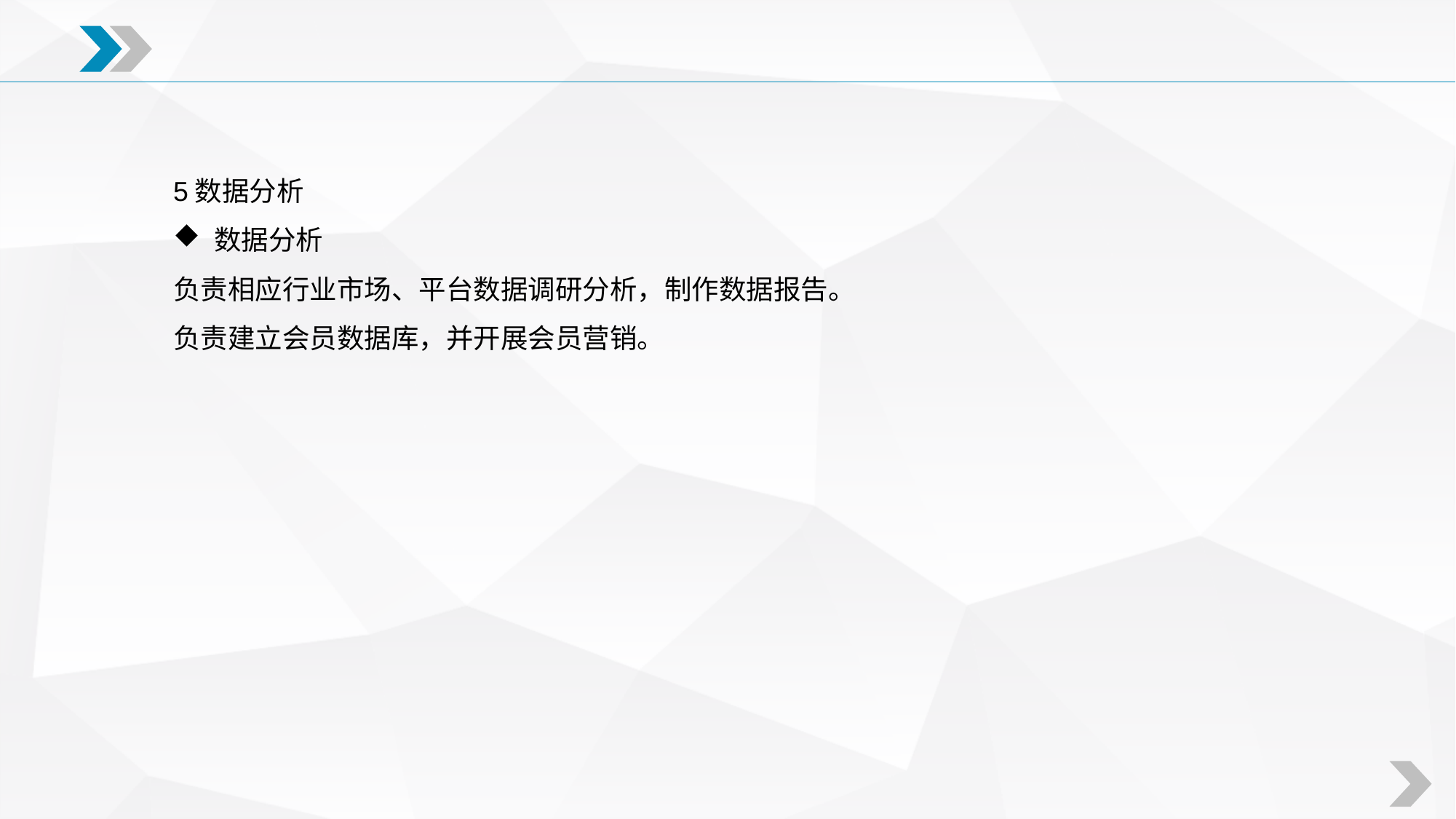

5数据分析
数据分析
负责相应行业市场、平台数据调研分析，制作数据报告。
负责建立会员数据库，并开展会员营销。